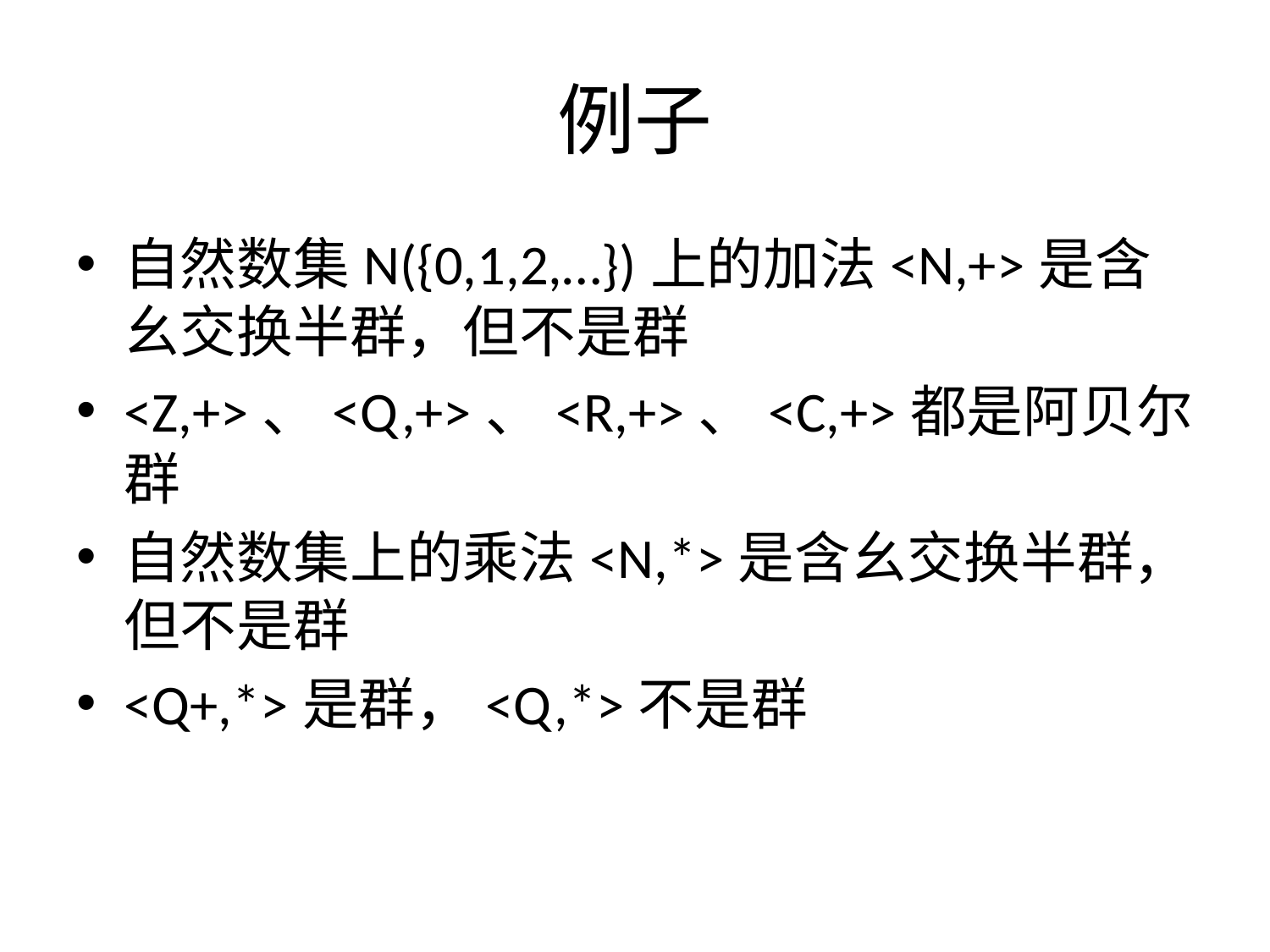

# 例子
自然数集N({0,1,2,…})上的加法<N,+>是含幺交换半群，但不是群
<Z,+>、<Q,+>、<R,+>、<C,+>都是阿贝尔群
自然数集上的乘法<N,*>是含幺交换半群，但不是群
<Q+,*>是群，<Q,*>不是群